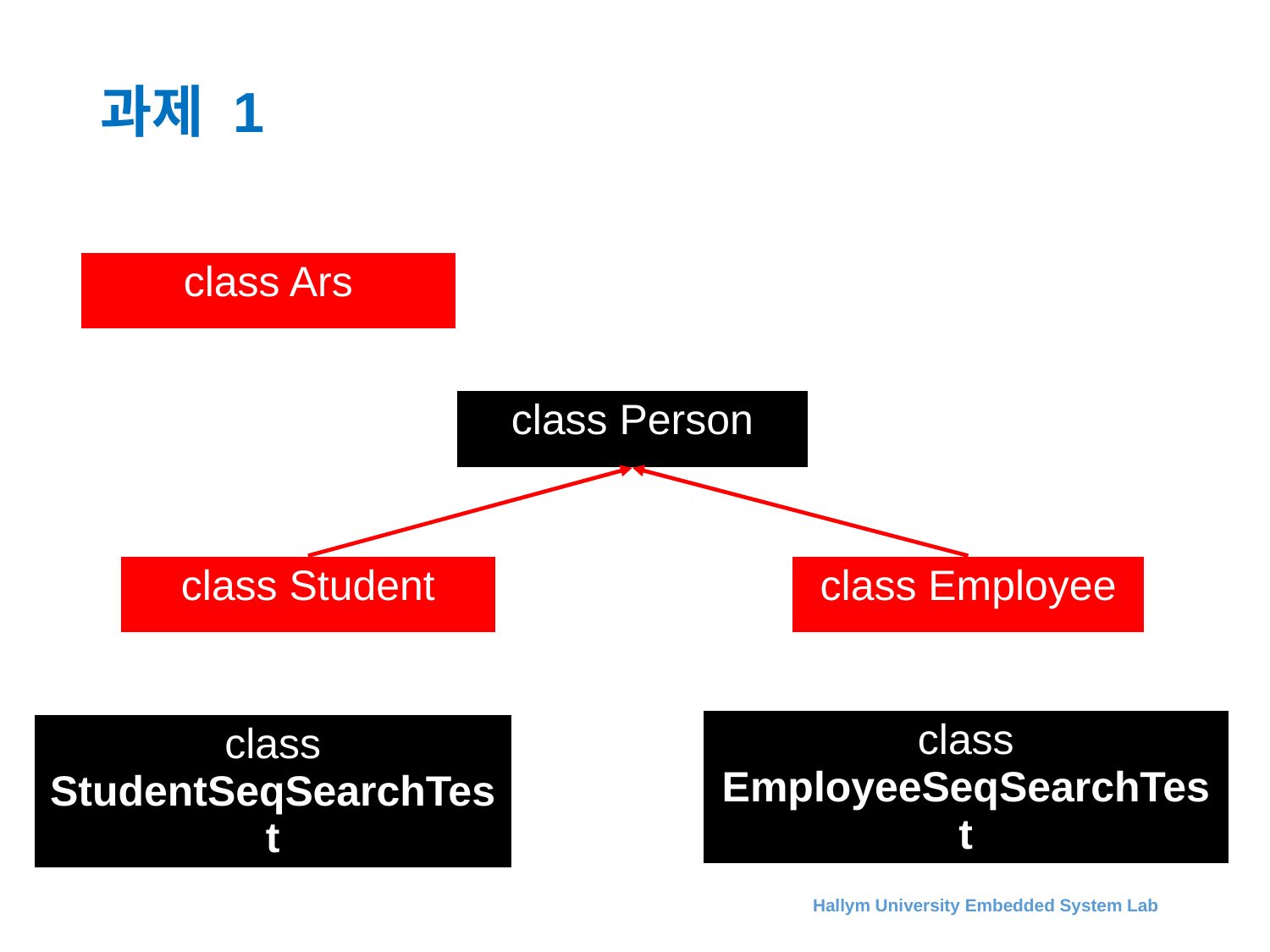

# 과제 1

| class Ars |
| --- |
| class Person |
| --- |
| class Employee |
| --- |
| class Student |
| --- |
| class EmployeeSeqSearchTest |
| --- |
| class StudentSeqSearchTest |
| --- |
Hallym University Embedded System Lab